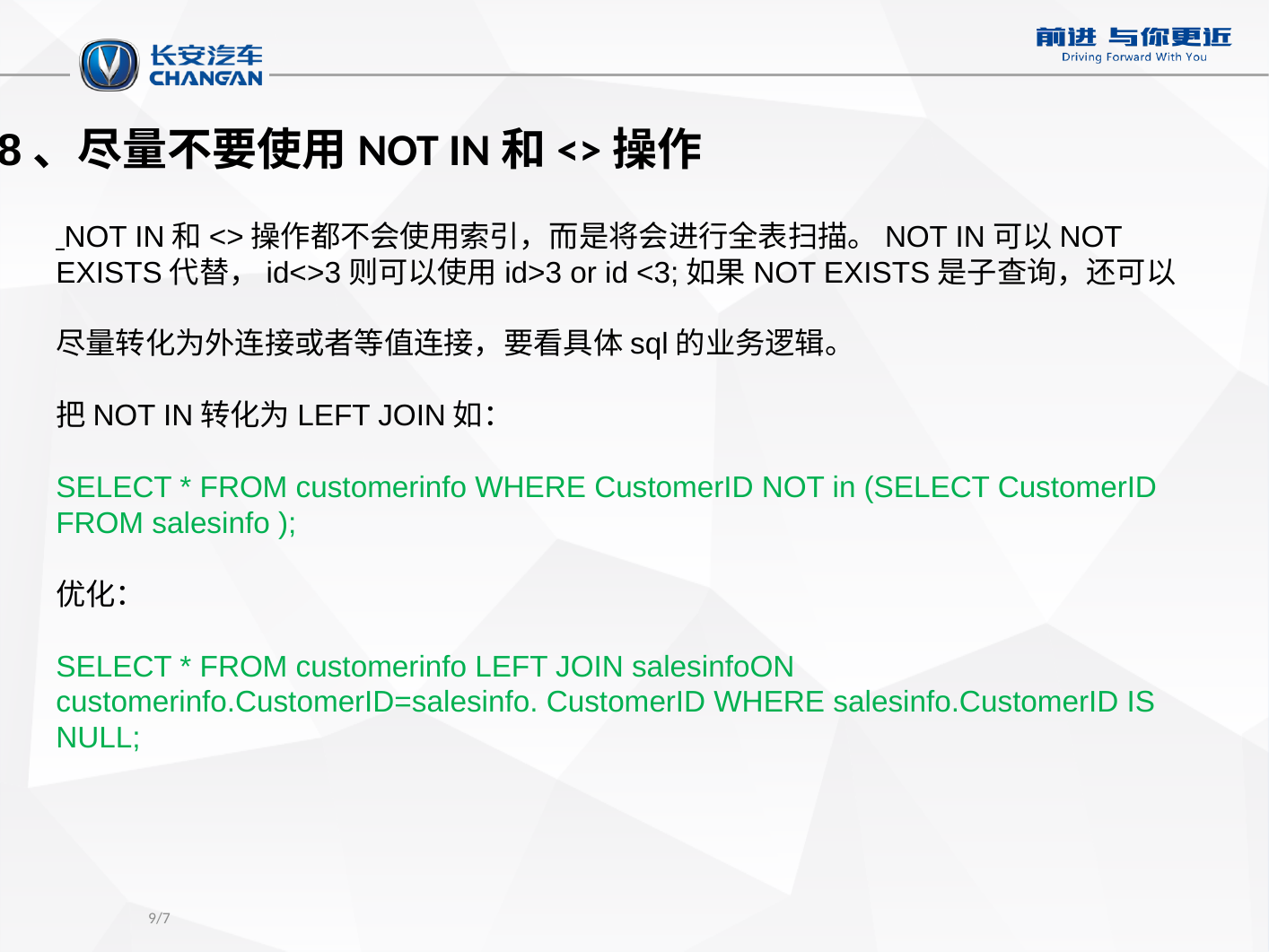

8、尽量不要使用NOT IN和<>操作

 NOT IN和<>操作都不会使用索引，而是将会进行全表扫描。NOT IN可以NOT EXISTS代替，id<>3则可以使用id>3 or id <3;如果NOT EXISTS是子查询，还可以

尽量转化为外连接或者等值连接，要看具体sql的业务逻辑。

把NOT IN转化为LEFT JOIN如：

SELECT * FROM customerinfo WHERE CustomerID NOT in (SELECT CustomerID FROM salesinfo );

优化：

SELECT * FROM customerinfo LEFT JOIN salesinfoON customerinfo.CustomerID=salesinfo. CustomerID WHERE salesinfo.CustomerID IS NULL;
9/7